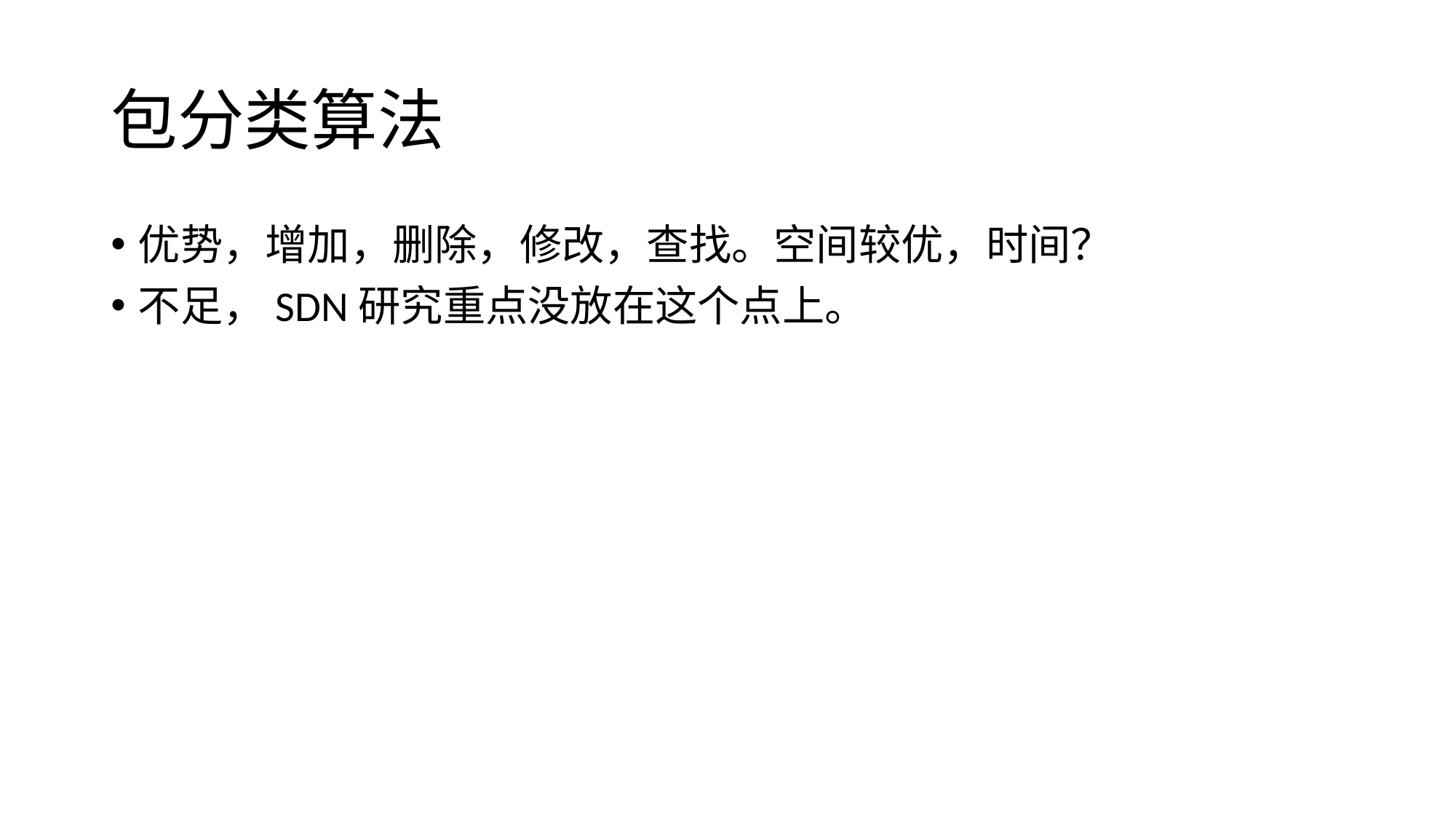

# 包分类算法
优势，增加，删除，修改，查找。空间较优，时间？
不足，SDN研究重点没放在这个点上。